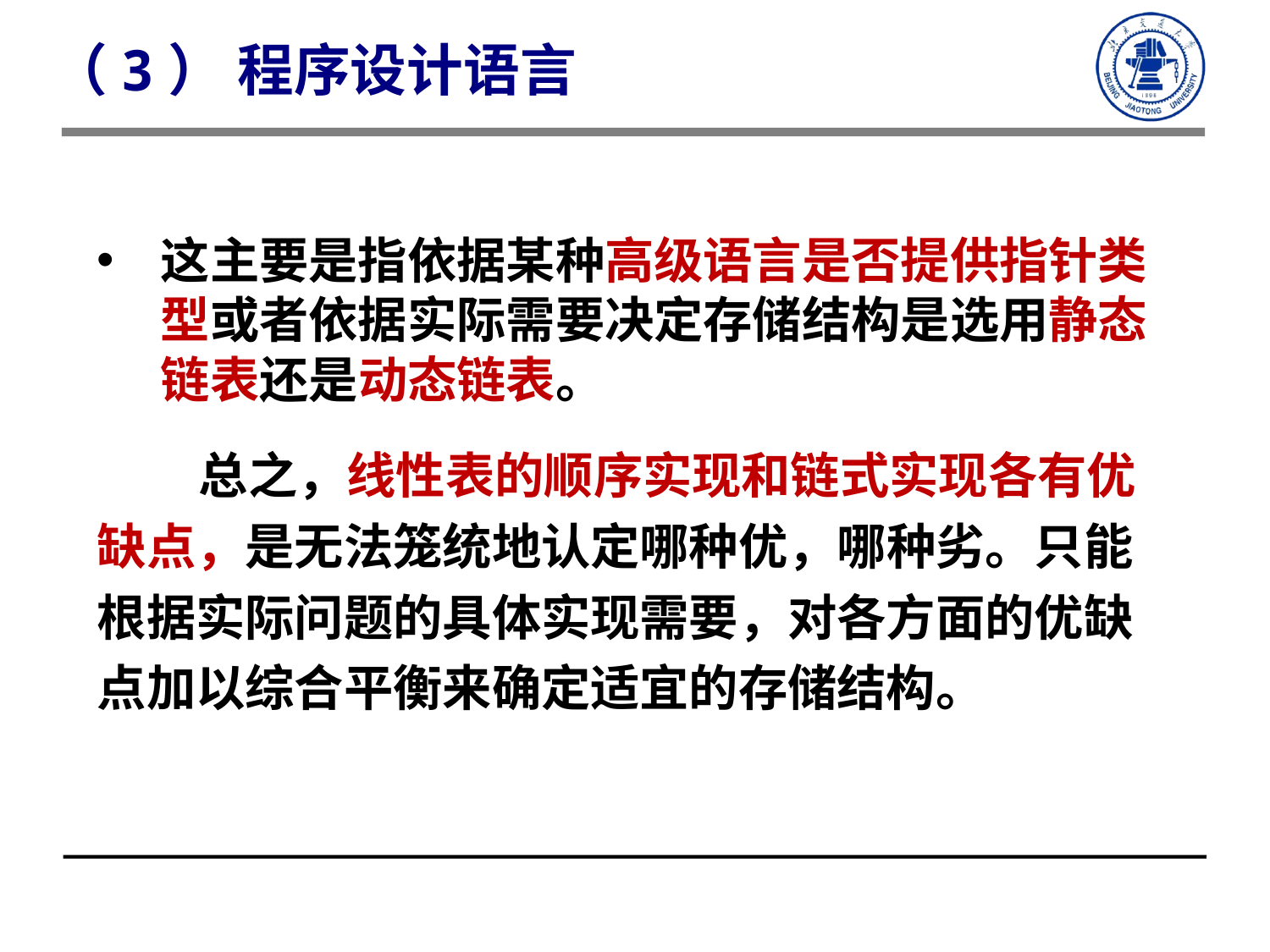

（3） 程序设计语言
这主要是指依据某种高级语言是否提供指针类型或者依据实际需要决定存储结构是选用静态链表还是动态链表。
        总之，线性表的顺序实现和链式实现各有优缺点，是无法笼统地认定哪种优，哪种劣。只能根据实际问题的具体实现需要，对各方面的优缺点加以综合平衡来确定适宜的存储结构。